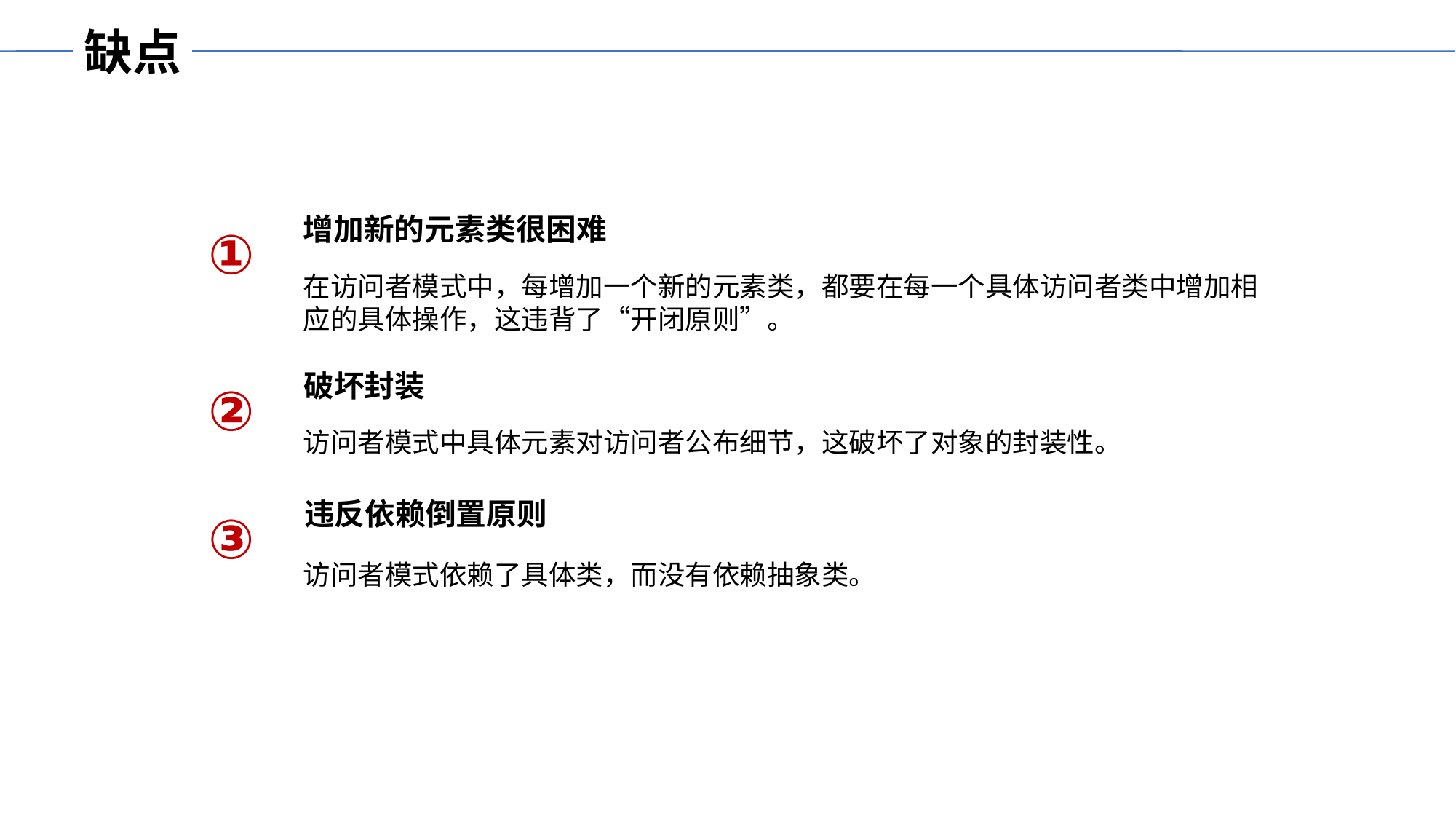

缺点
增加新的元素类很困难
在访问者模式中，每增加一个新的元素类，都要在每一个具体访问者类中增加相应的具体操作，这违背了“开闭原则”。
①
破坏封装
访问者模式中具体元素对访问者公布细节，这破坏了对象的封装性。
②
违反依赖倒置原则
访问者模式依赖了具体类，而没有依赖抽象类。
③